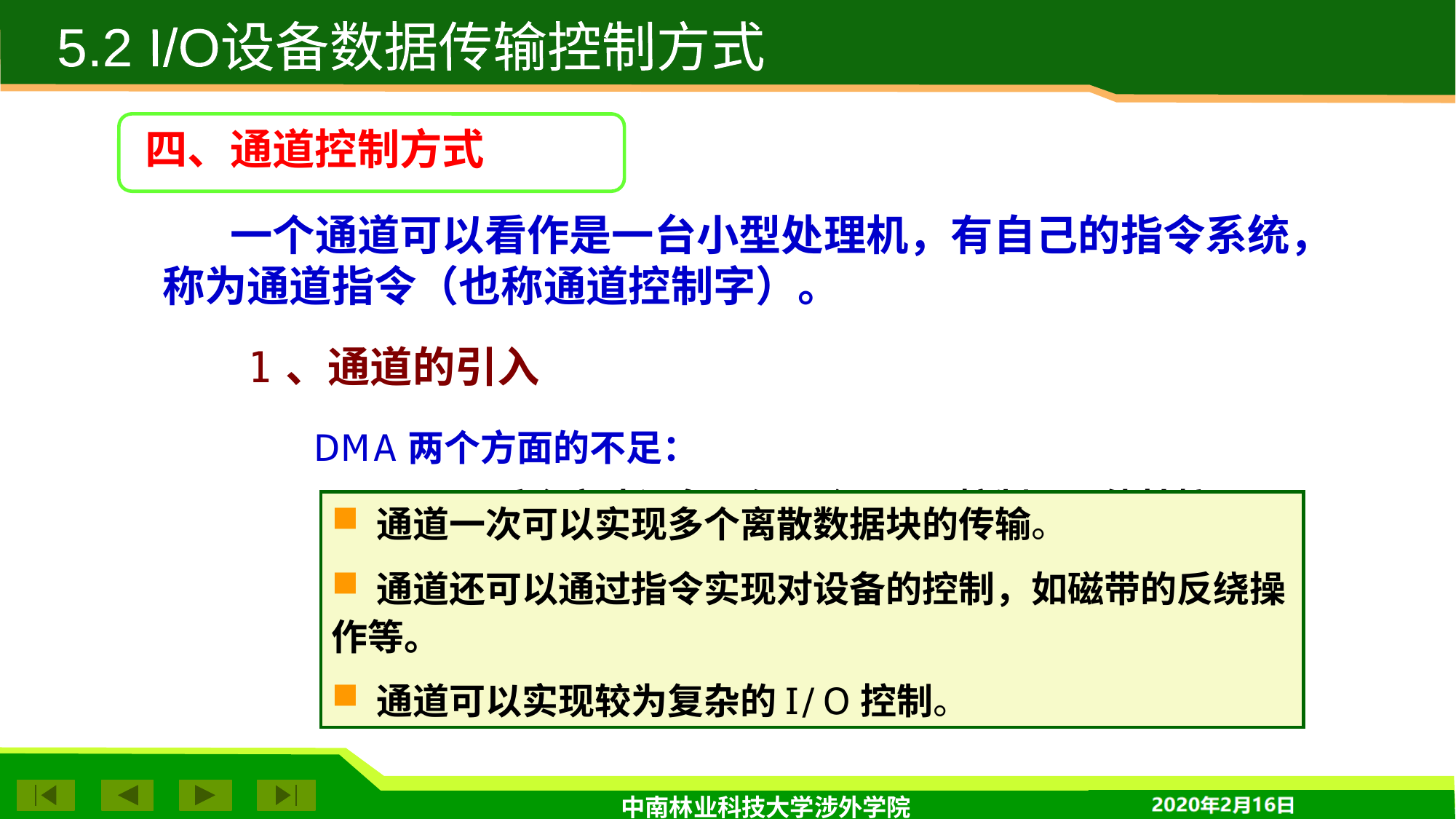

5.2 I/O设备数据传输控制方式

四、通道控制方式
      一个通道可以看作是一台小型处理机，有自己的指令系统，称为通道指令（也称通道控制字）。

1、通道的引入
DMA两个方面的不足：
 DMA虽适合高速设备，但一个DMA控制器只能挂接少量的同类设备。
 通道一次可以实现多个离散数据块的传输。
 通道还可以通过指令实现对设备的控制，如磁带的反绕操作等。
 通道可以实现较为复杂的I/O控制。
 DMA可以实现一个数据块连续传输，但一次只能一块，且地址连续的。若多个数据块传输，就需要多次启动DMA，因而也产生了多次中断处理。